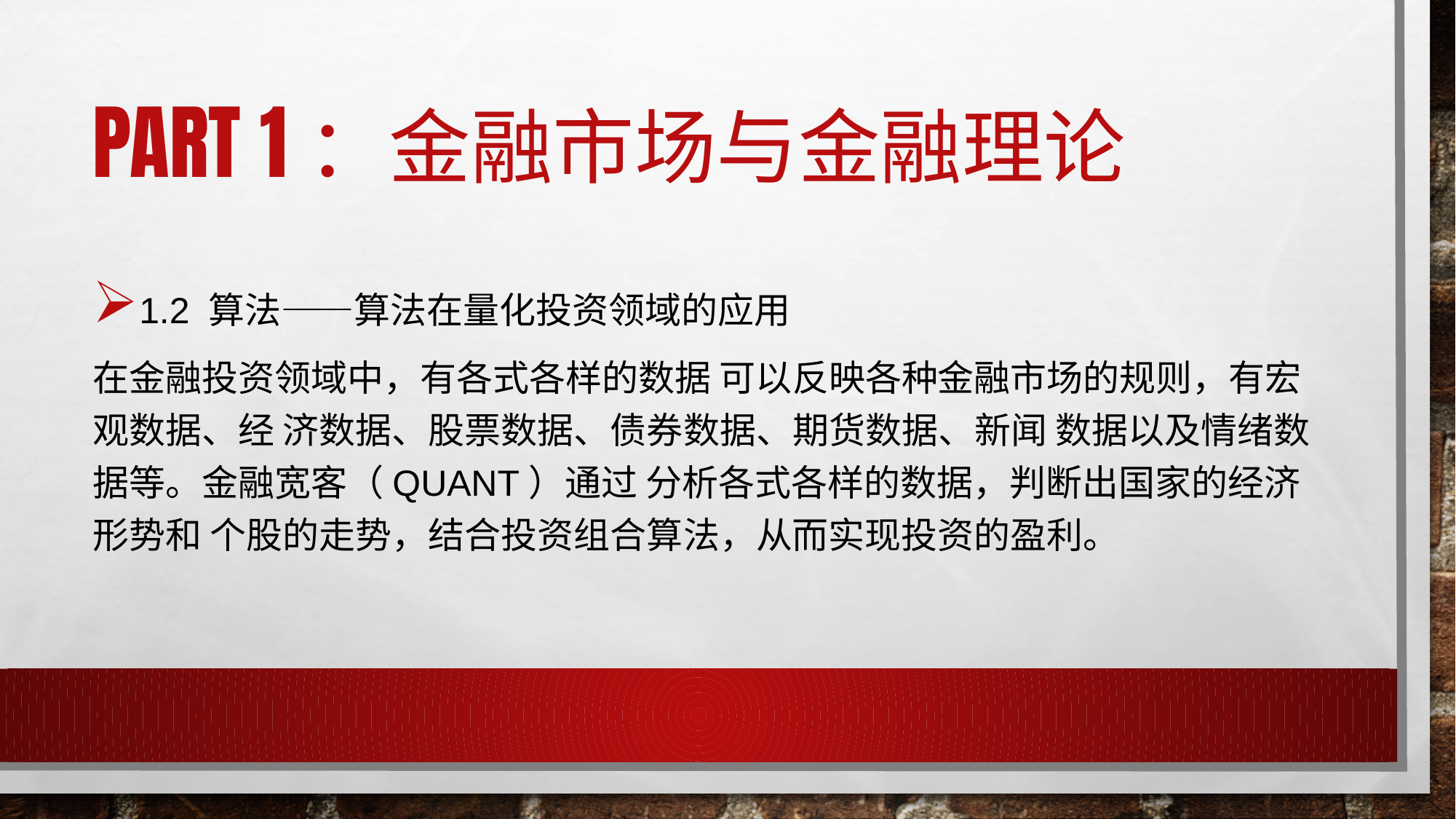

# Part 1：金融市场与金融理论
1.2 算法——算法在量化投资领域的应用
在⾦融投资领域中，有各式各样的数据 可以反映各种⾦融市场的规则，有宏观数据、经 济数据、股票数据、债券数据、期货数据、新闻 数据以及情绪数据等。⾦融宽客（Quant）通过 分析各式各样的数据，判断出国家的经济形势和 个股的⾛势，结合投资组合算法，从⽽实现投资的盈利。